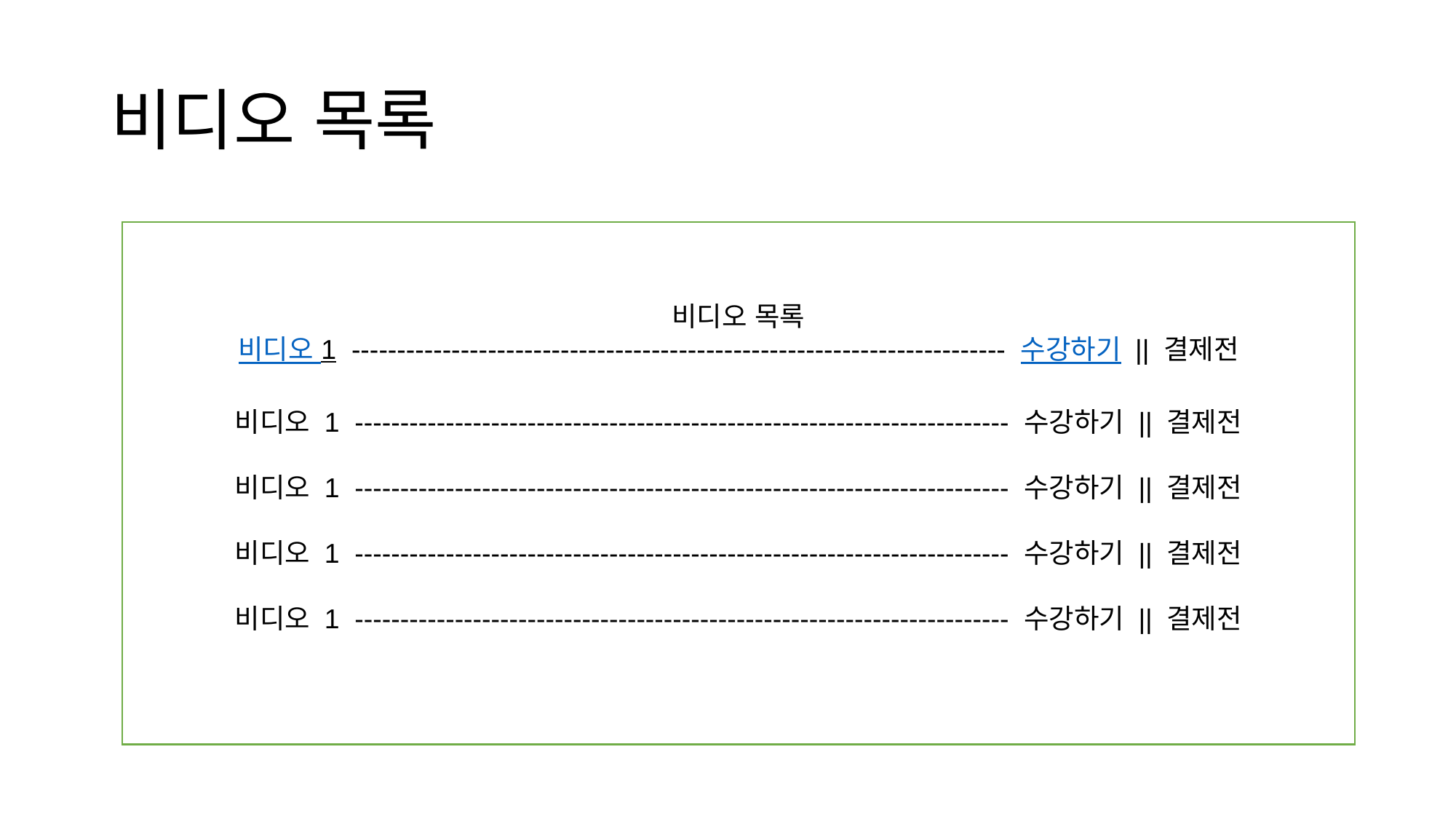

# 비디오 목록
비디오 목록
비디오 1  ------------------------------------------------------------------------ 수강하기 || 결제전

비디오 1  ------------------------------------------------------------------------ 수강하기 || 결제전

비디오 1  ------------------------------------------------------------------------ 수강하기 || 결제전

비디오 1  ------------------------------------------------------------------------ 수강하기 || 결제전

비디오 1  ------------------------------------------------------------------------ 수강하기 || 결제전